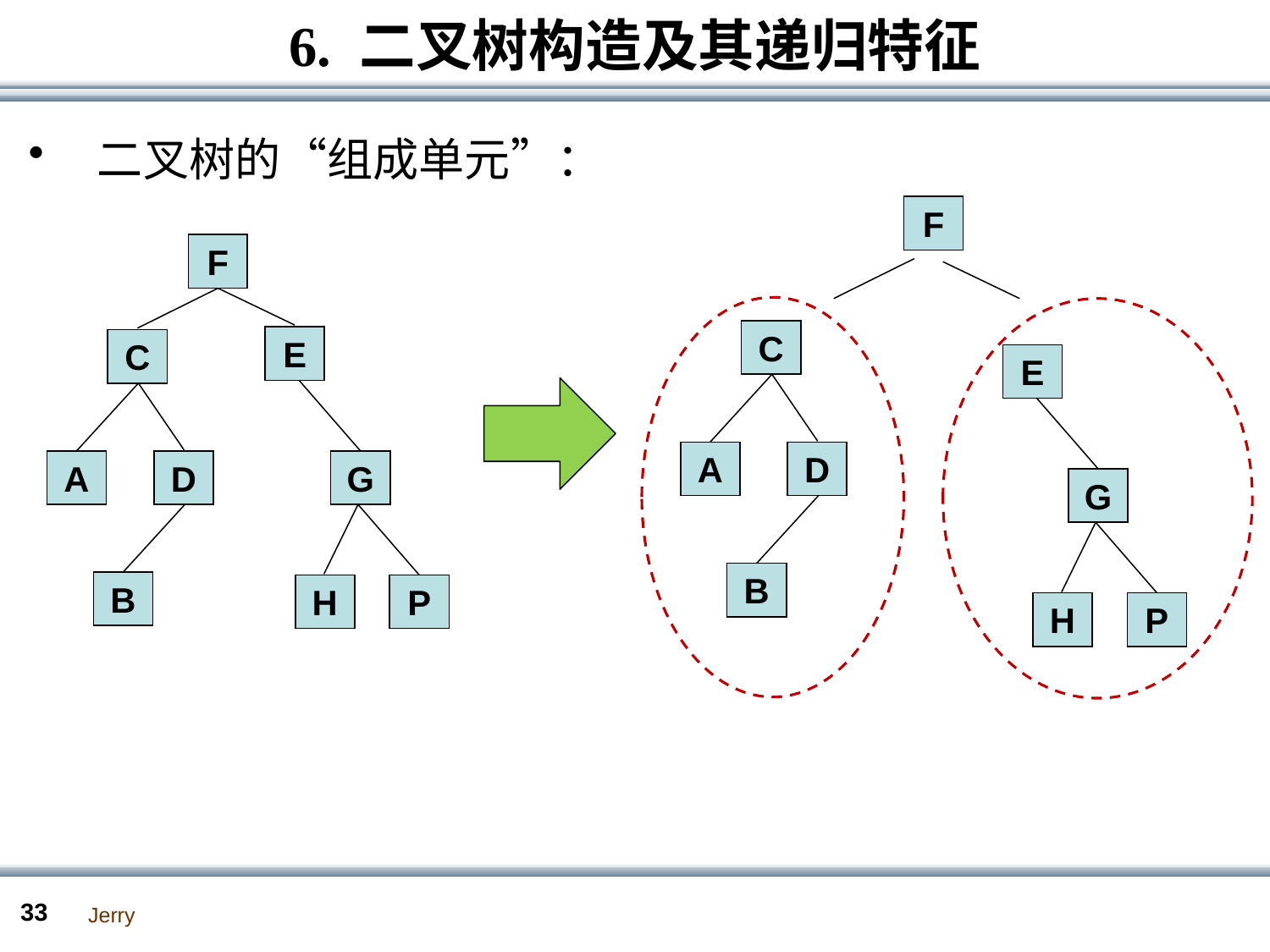

# 6. 二叉树构造及其递归特征
 二叉树的“组成单元”：
F
F

C
E
C
E

A
D
A
D
G
G

B
B
H
P
H
P